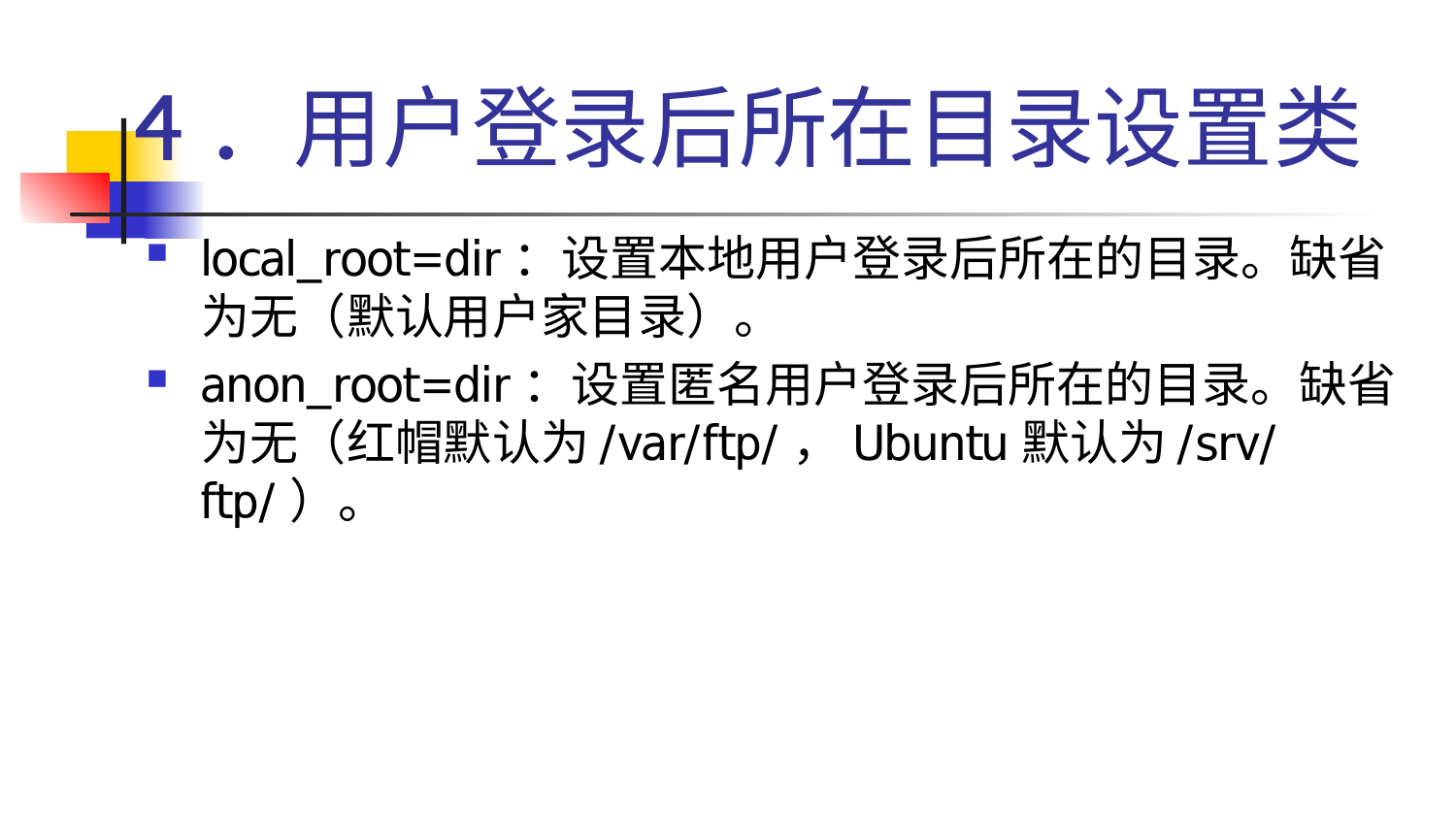

# 4．用户登录后所在目录设置类
local_root=dir：设置本地用户登录后所在的目录。缺省为无（默认用户家目录）。
anon_root=dir：设置匿名用户登录后所在的目录。缺省为无（红帽默认为/var/ftp/，Ubuntu默认为/srv/ftp/）。